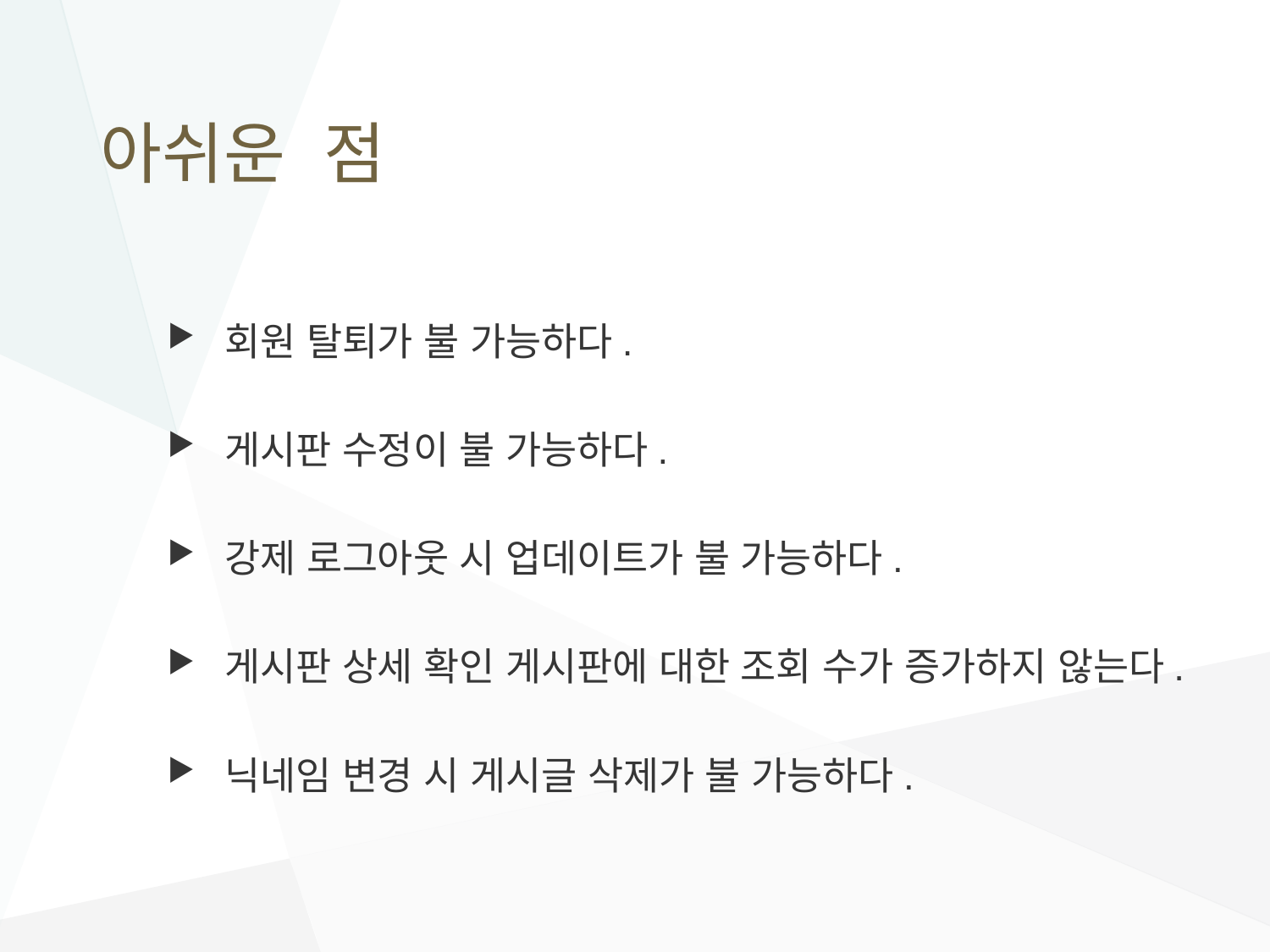

아쉬운  점

 회원 탈퇴가 불 가능하다.

 게시판 수정이 불 가능하다.

 강제 로그아웃 시 업데이트가 불 가능하다.

 게시판 상세 확인 게시판에 대한 조회 수가 증가하지 않는다.

 닉네임 변경 시 게시글 삭제가 불 가능하다.